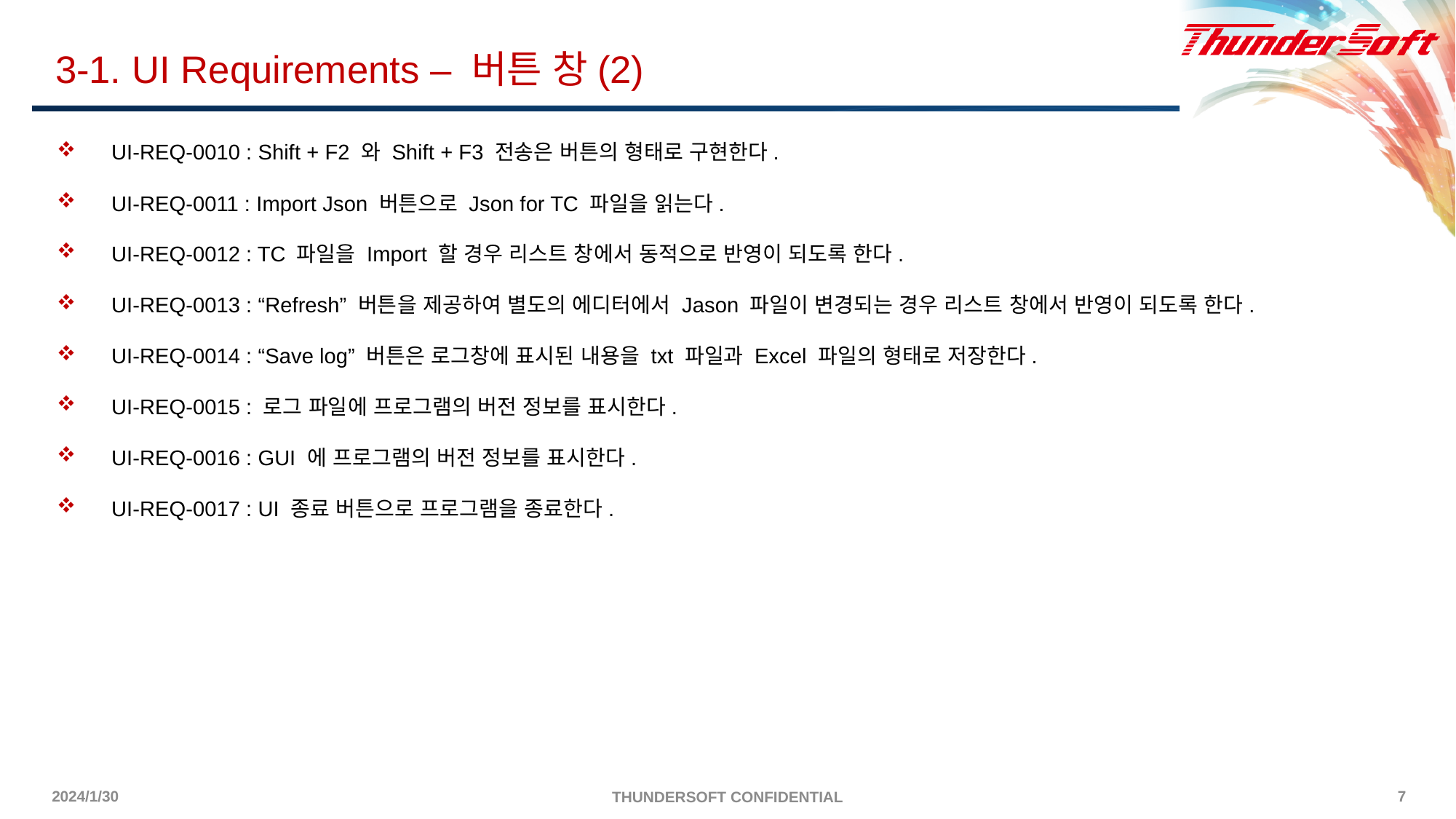

3-1. UI Requirements – 버튼 창(2)
UI-REQ-0010 : Shift + F2 와 Shift + F3 전송은 버튼의 형태로 구현한다.
UI-REQ-0011 : Import Json 버튼으로 Json for TC 파일을 읽는다.
UI-REQ-0012 : TC 파일을 Import 할 경우 리스트 창에서 동적으로 반영이 되도록 한다.
UI-REQ-0013 : “Refresh” 버튼을 제공하여 별도의 에디터에서 Jason 파일이 변경되는 경우 리스트 창에서 반영이 되도록 한다.
UI-REQ-0014 : “Save log” 버튼은 로그창에 표시된 내용을 txt 파일과 Excel 파일의 형태로 저장한다.
UI-REQ-0015 : 로그 파일에 프로그램의 버전 정보를 표시한다.
UI-REQ-0016 : GUI 에 프로그램의 버전 정보를 표시한다.
UI-REQ-0017 : UI 종료 버튼으로 프로그램을 종료한다.
2024/1/30
7
THUNDERSOFT CONFIDENTIAL